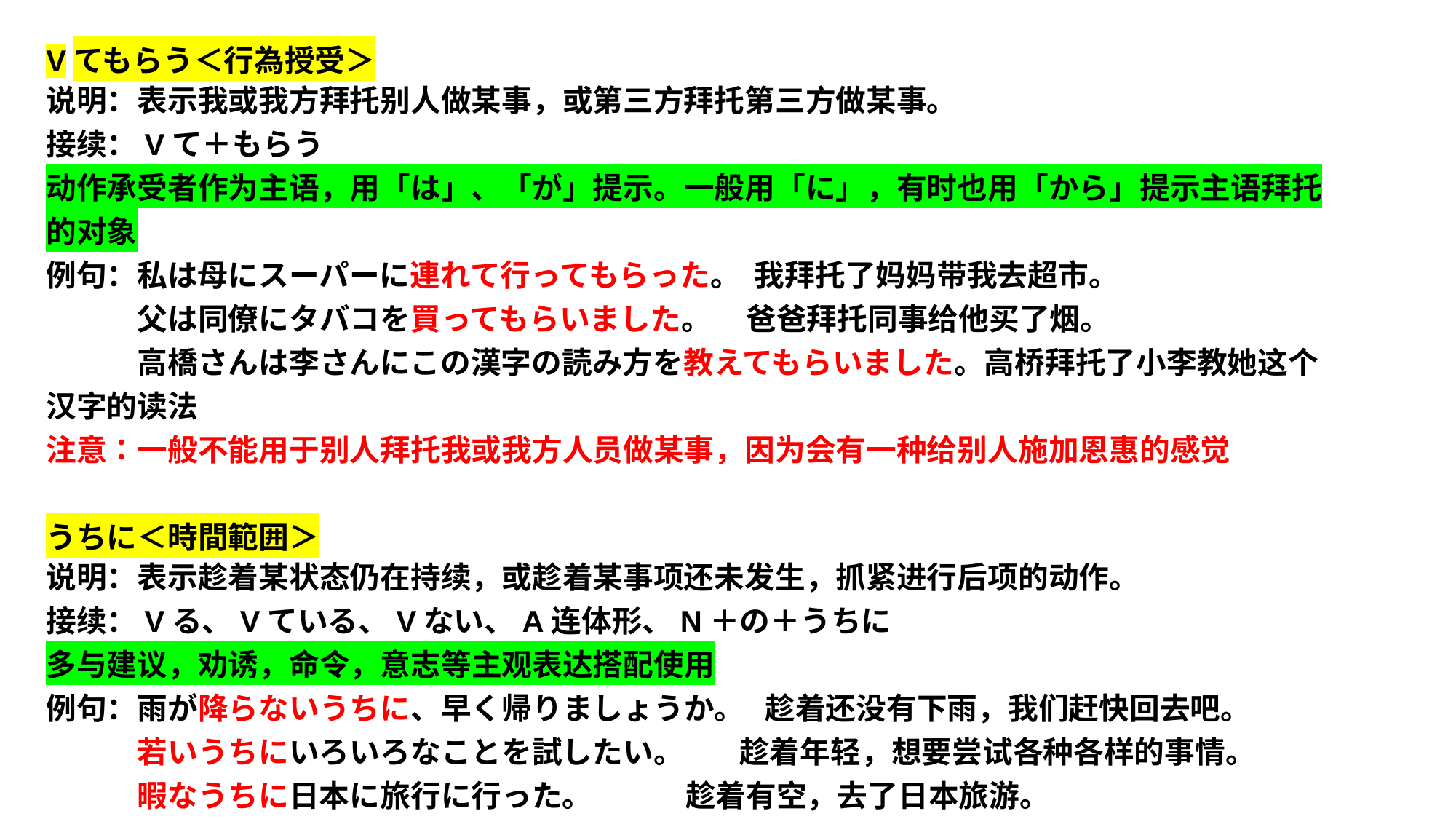

Vてもらう＜行為授受＞
说明：表示我或我方拜托别人做某事，或第三方拜托第三方做某事。
接续：Vて＋もらう
动作承受者作为主语，用「は」、「が」提示。一般用「に」，有时也用「から」提示主语拜托的对象
例句：私は母にスーパーに連れて行ってもらった。  我拜托了妈妈带我去超市。
　　　父は同僚にタバコを買ってもらいました。     爸爸拜托同事给他买了烟。
　　　高橋さんは李さんにこの漢字の読み方を教えてもらいました。高桥拜托了小李教她这个汉字的读法
注意：一般不能用于别人拜托我或我方人员做某事，因为会有一种给别人施加恩惠的感觉

うちに＜時間範囲＞
说明：表示趁着某状态仍在持续，或趁着某事项还未发生，抓紧进行后项的动作。
接续：Vる、Vている、Vない、A连体形、N＋の＋うちに
多与建议，劝诱，命令，意志等主观表达搭配使用
例句：雨が降らないうちに、早く帰りましょうか。   趁着还没有下雨，我们赶快回去吧。
　　　若いうちにいろいろなことを試したい。        趁着年轻，想要尝试各种各样的事情。
　　　暇なうちに日本に旅行に行った。　         趁着有空，去了日本旅游。
　　　学生のうちに、本をたくさん読んだほうがいい。　趁着还是个学生，最好多读读书。